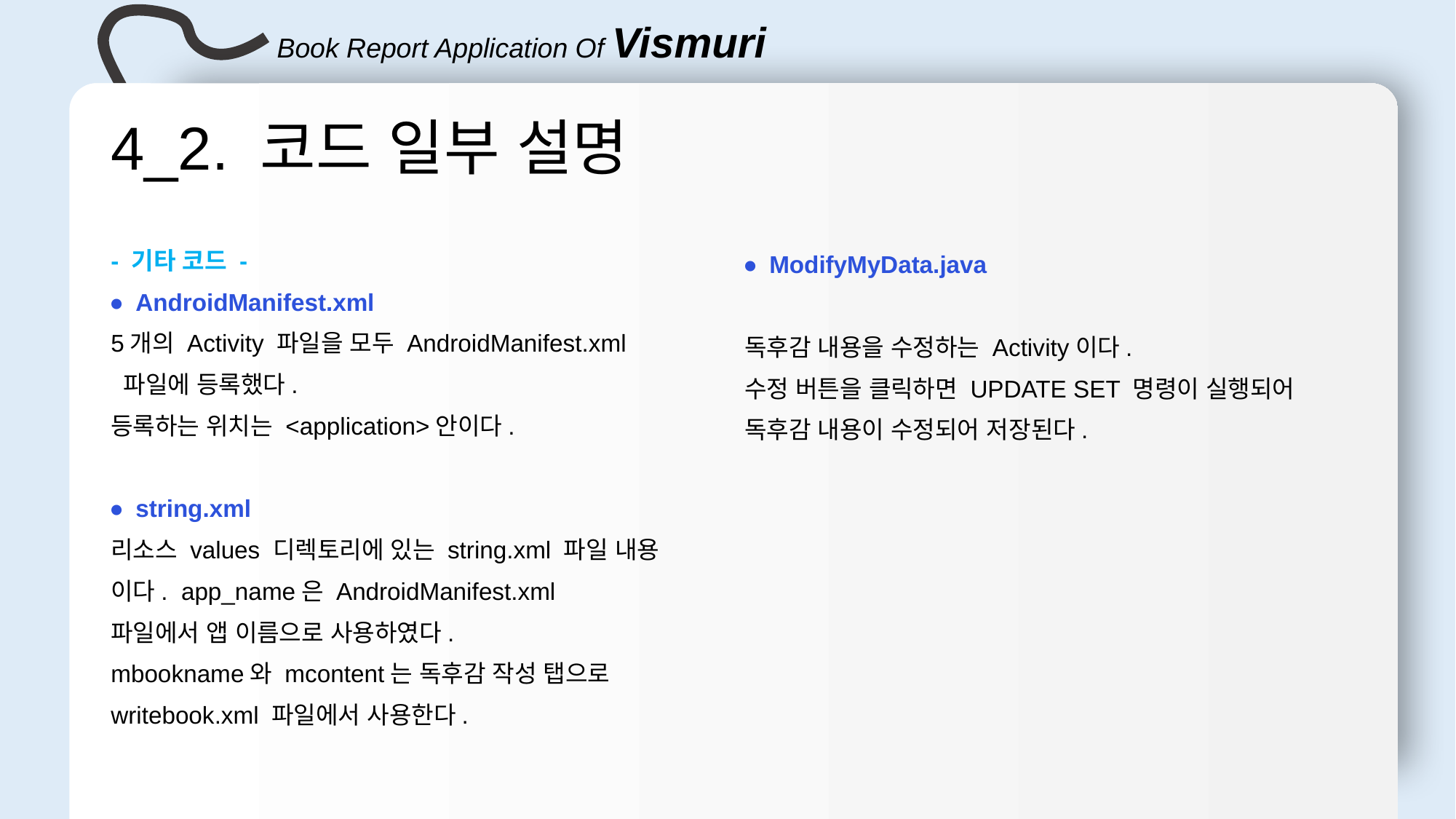

Book Report Application Of Vismuri
# 4_2. 코드 일부 설명

- 기타 코드 -
⦁  AndroidManifest.xml
5개의 Activity 파일을 모두 AndroidManifest.xml
 파일에 등록했다.
등록하는 위치는 <application>안이다.

⦁  string.xml
리소스 values 디렉토리에 있는 string.xml 파일 내용
이다.  app_name은 AndroidManifest.xml
파일에서 앱 이름으로 사용하였다.
mbookname와 mcontent는 독후감 작성 탭으로
writebook.xml 파일에서 사용한다.

⦁  ModifyMyData.java

독후감 내용을 수정하는 Activity이다.
수정 버튼을 클릭하면 UPDATE SET 명령이 실행되어
독후감 내용이 수정되어 저장된다.